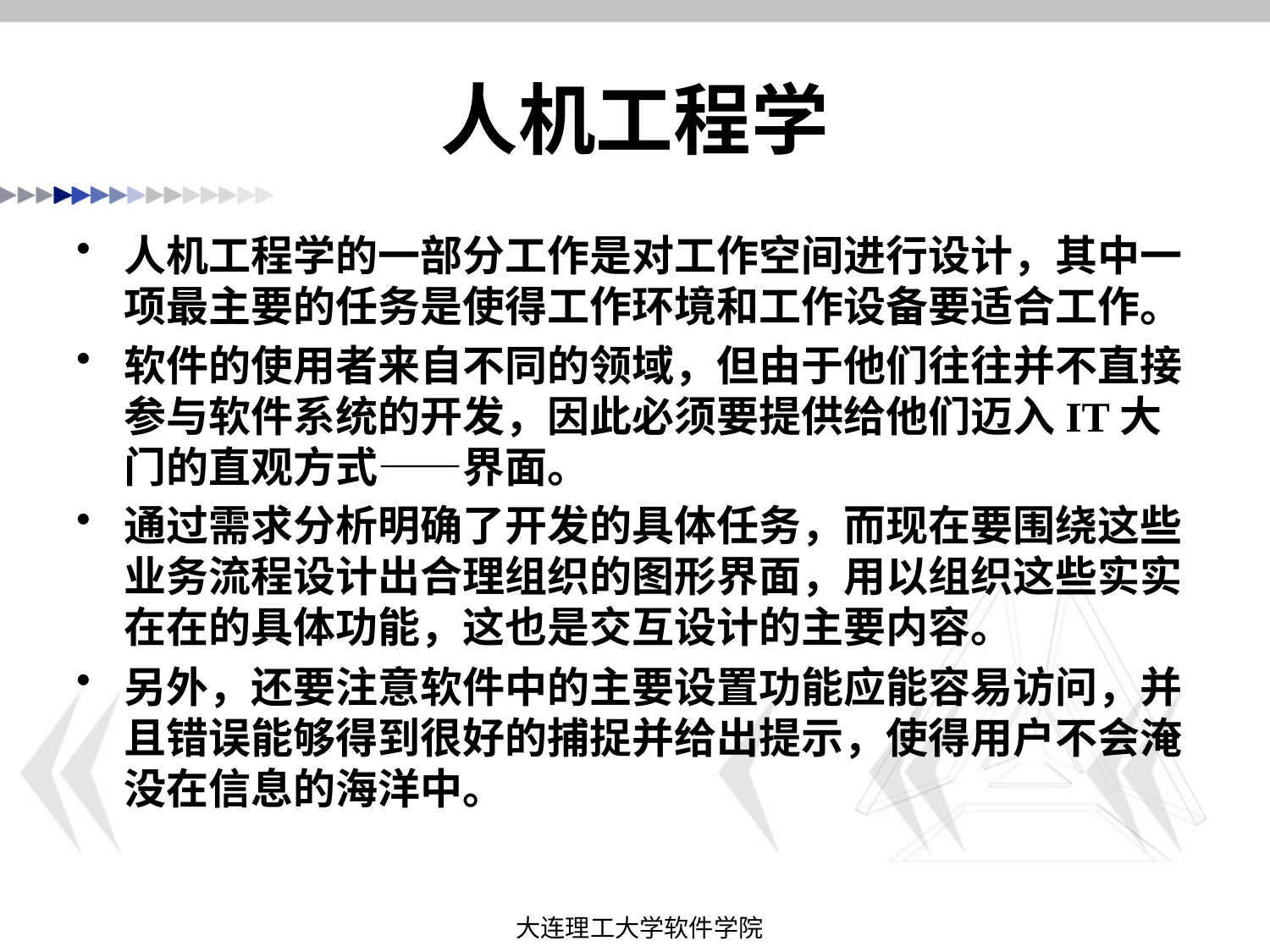

# 人机工程学
人机工程学的一部分工作是对工作空间进行设计，其中一项最主要的任务是使得工作环境和工作设备要适合工作。
软件的使用者来自不同的领域，但由于他们往往并不直接参与软件系统的开发，因此必须要提供给他们迈入IT大门的直观方式——界面。
通过需求分析明确了开发的具体任务，而现在要围绕这些业务流程设计出合理组织的图形界面，用以组织这些实实在在的具体功能，这也是交互设计的主要内容。
另外，还要注意软件中的主要设置功能应能容易访问，并且错误能够得到很好的捕捉并给出提示，使得用户不会淹没在信息的海洋中。

大连理工大学软件学院
4